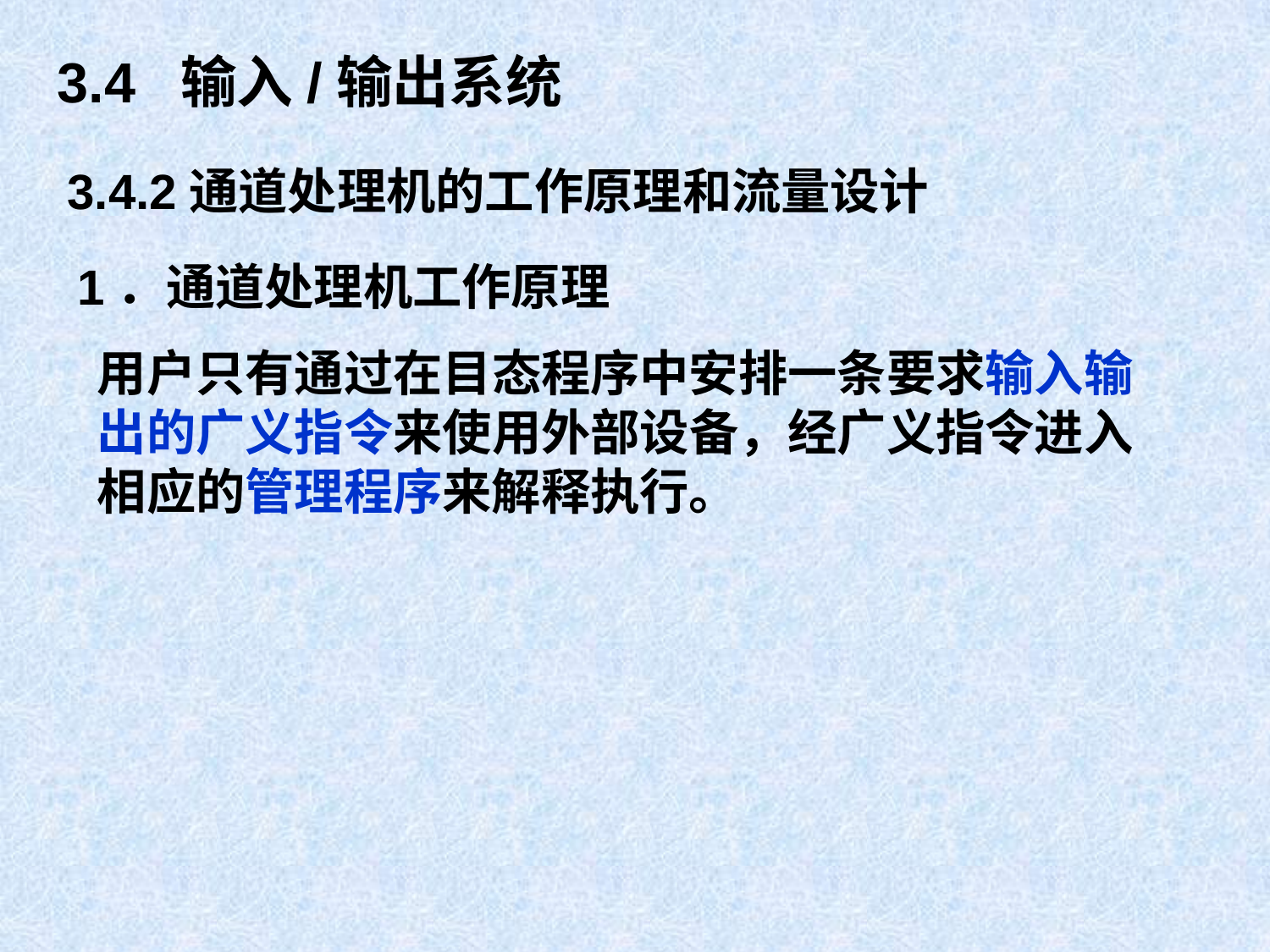

3.4  输入/输出系统
3.4.2通道处理机的工作原理和流量设计
1．通道处理机工作原理
用户只有通过在目态程序中安排一条要求输入输
出的广义指令来使用外部设备，经广义指令进入
相应的管理程序来解释执行。